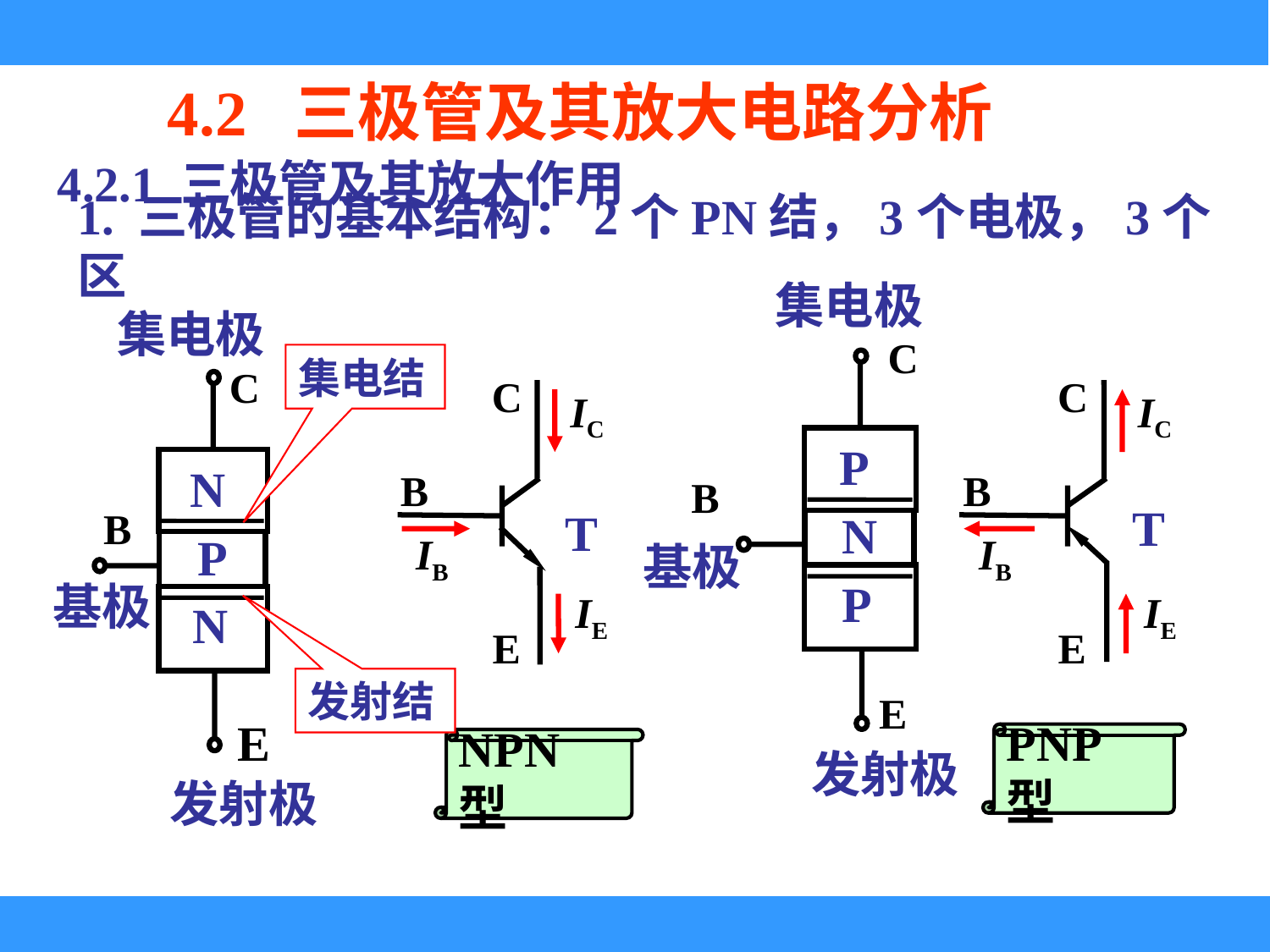

4.2  三极管及其放大电路分析
4.2.1 三极管及其放大作用
1. 三极管的基本结构：2个PN结，3个电极，3个区
集电极
C

P
N
P

B
基极
E
发射极
集电极
C
集电结
C

IC

B

T

IB

IE

E
C

IC

B

T

IB

IE

E

N
P
N

B
基极
发射结
E
发射极
PNP型
NPN型